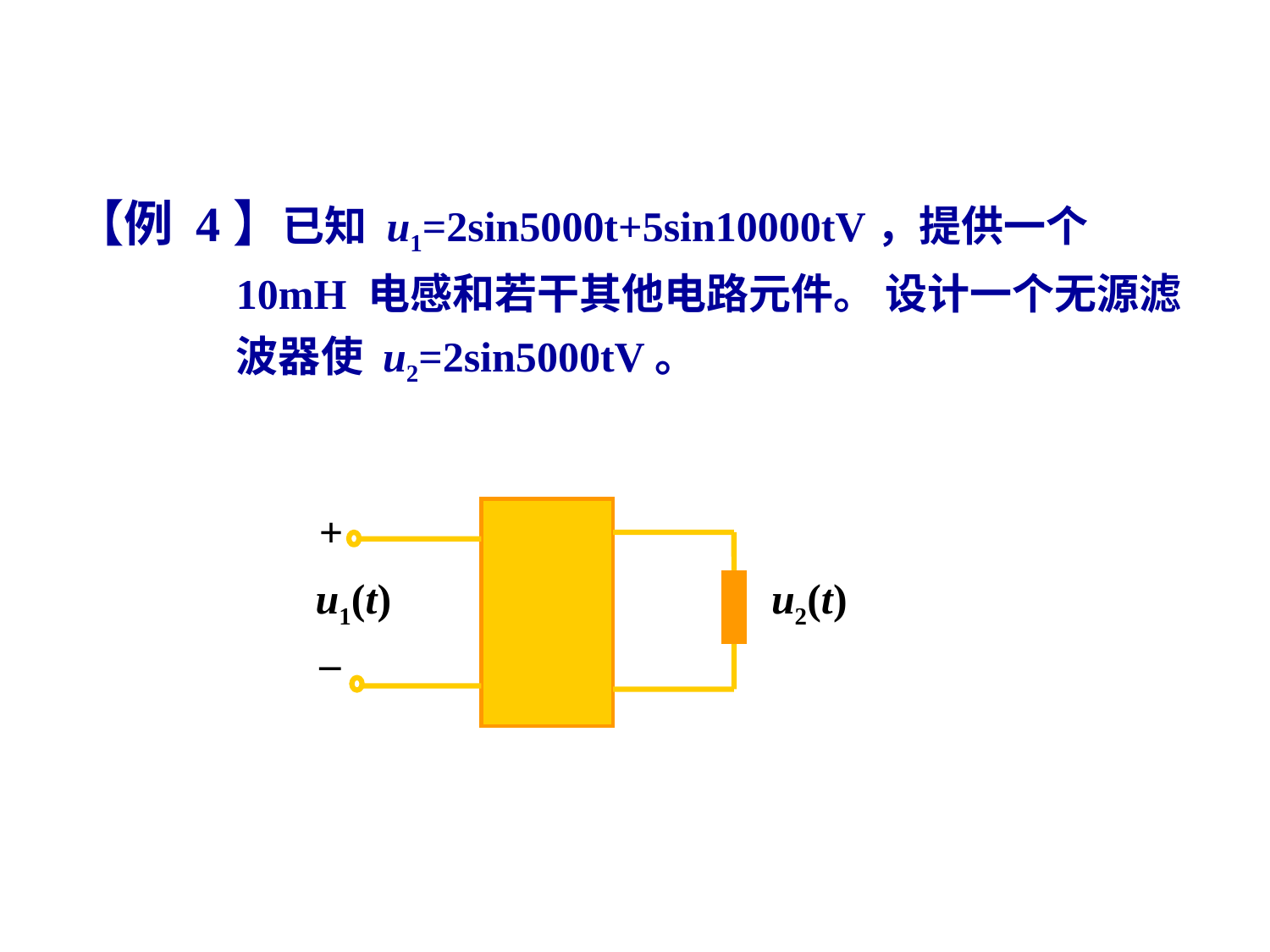

【例 4】已知 u1=2sin5000t+5sin10000tV，提供一个 10mH 电感和若干其他电路元件。 设计一个无源滤波器使 u2=2sin5000tV。
+

u1(t)
u2(t)

_

18